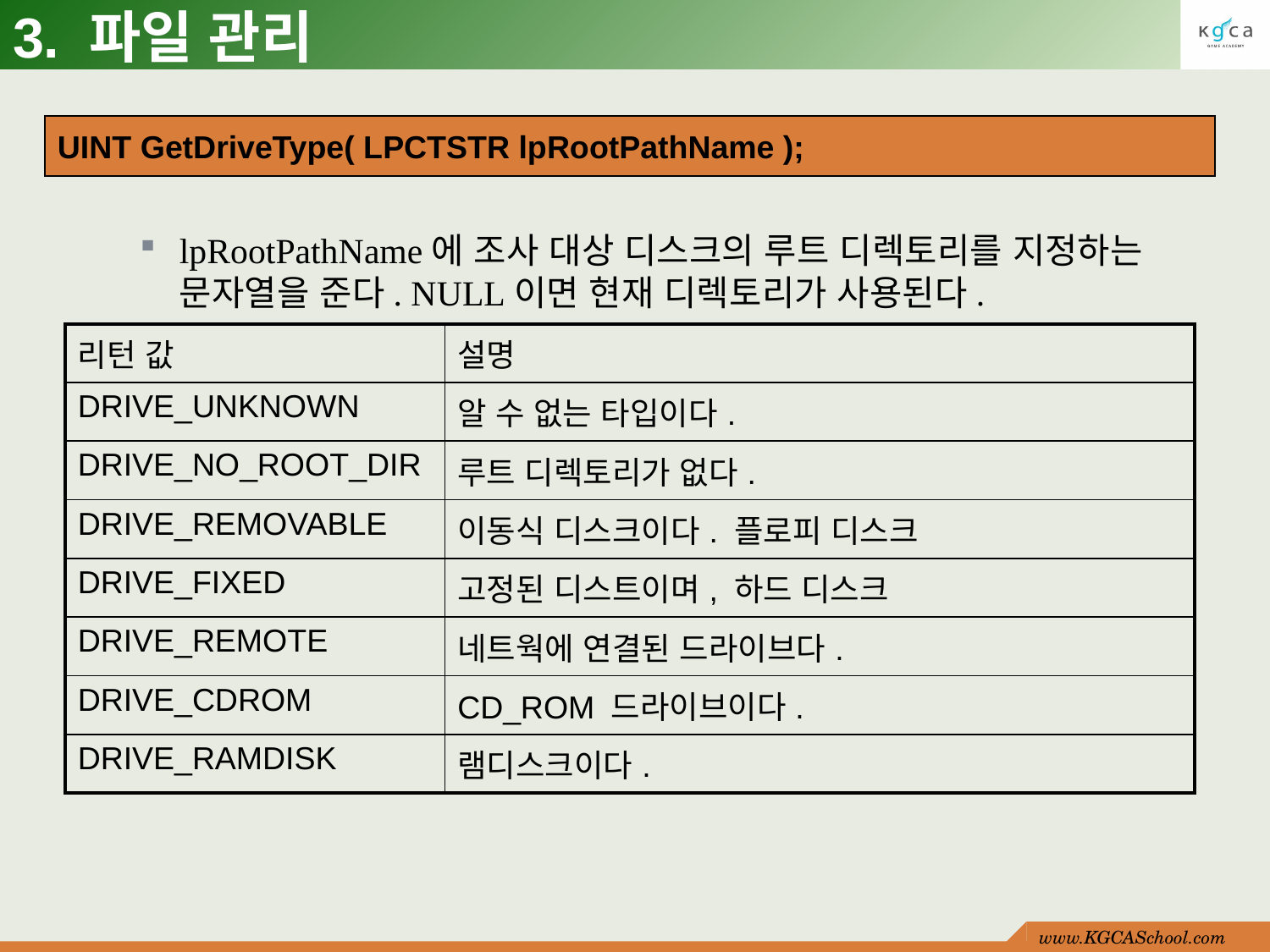

# 3. 파일 관리
UINT GetDriveType( LPCTSTR lpRootPathName );
lpRootPathName에 조사 대상 디스크의 루트 디렉토리를 지정하는 문자열을 준다. NULL이면 현재 디렉토리가 사용된다.
| 리턴 값 | 설명 |
| --- | --- |
| DRIVE\_UNKNOWN | 알 수 없는 타입이다. |
| DRIVE\_NO\_ROOT\_DIR | 루트 디렉토리가 없다. |
| DRIVE\_REMOVABLE | 이동식 디스크이다. 플로피 디스크 |
| DRIVE\_FIXED | 고정된 디스트이며, 하드 디스크 |
| DRIVE\_REMOTE | 네트웍에 연결된 드라이브다. |
| DRIVE\_CDROM | CD\_ROM 드라이브이다. |
| DRIVE\_RAMDISK | 램디스크이다. |